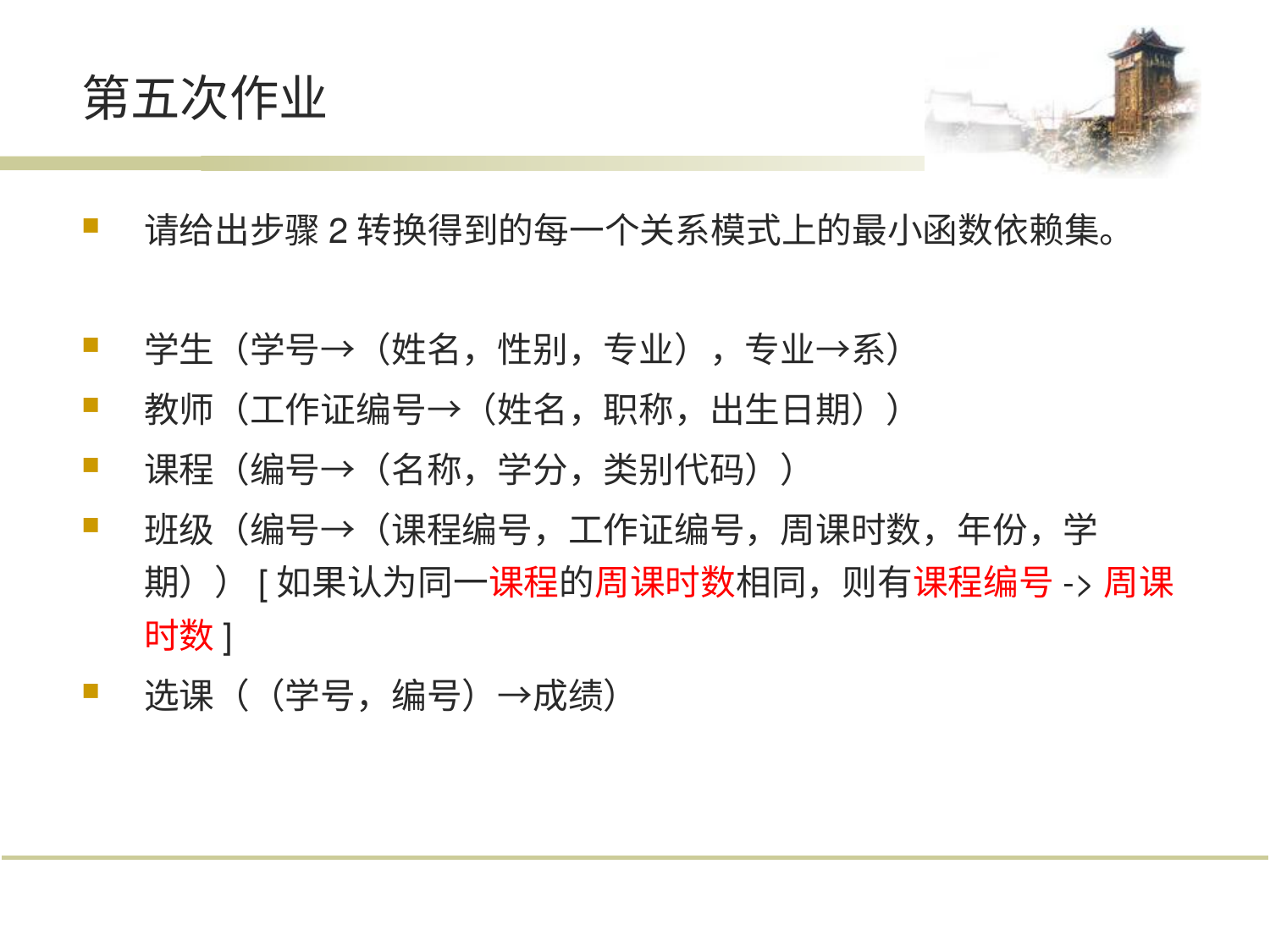

# 第五次作业
请给出步骤2转换得到的每一个关系模式上的最小函数依赖集。

学生（学号→（姓名，性别，专业），专业→系）
教师（工作证编号→（姓名，职称，出生日期））
课程（编号→（名称，学分，类别代码））
班级（编号→（课程编号，工作证编号，周课时数，年份，学期））[如果认为同一课程的周课时数相同，则有课程编号->周课时数]
选课（（学号，编号）→成绩）